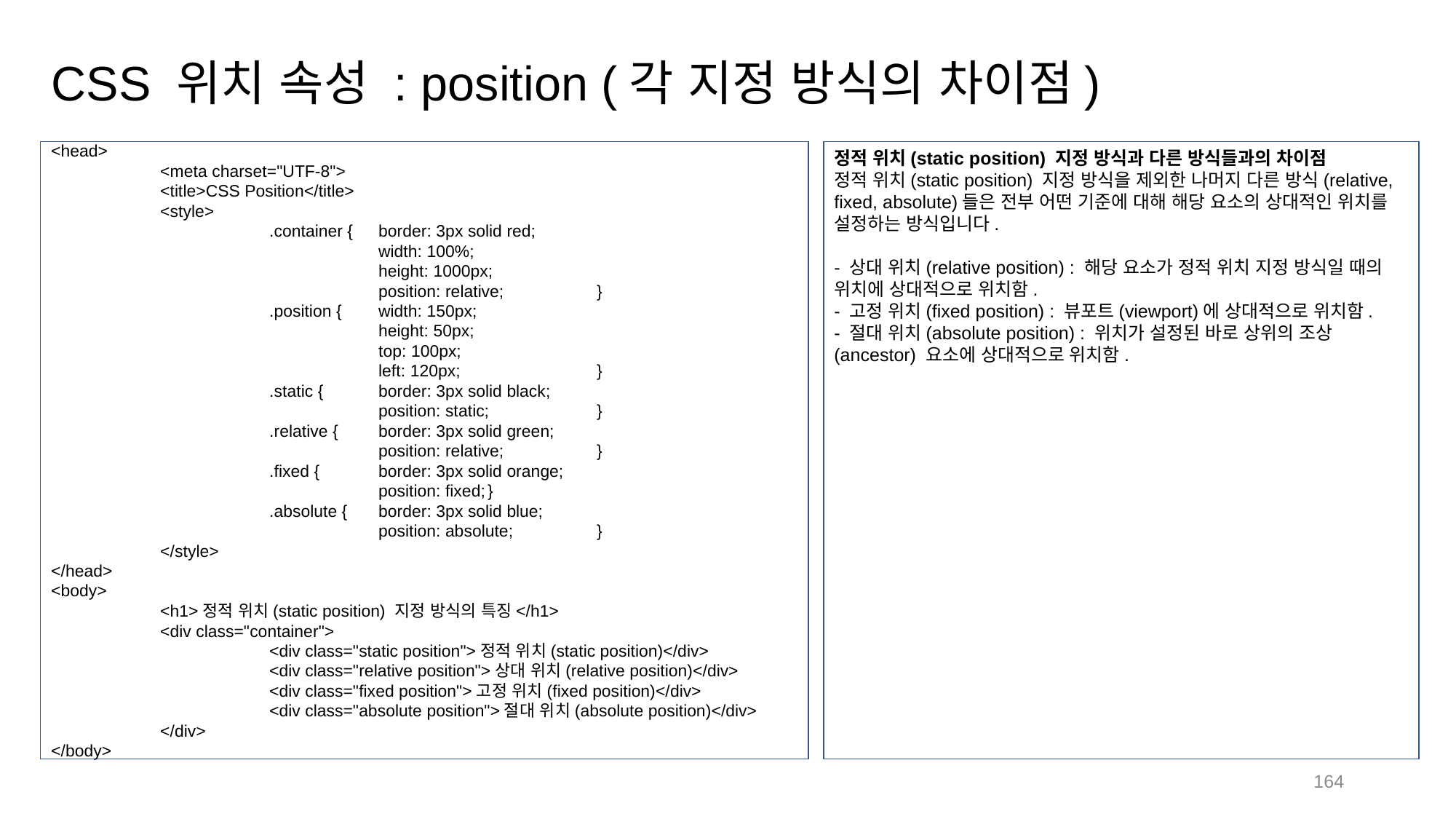

# CSS 위치 속성 : position (각 지정 방식의 차이점)
<head>
	<meta charset="UTF-8">
	<title>CSS Position</title>
	<style>
		.container {	border: 3px solid red;
			width: 100%;
			height: 1000px;
			position: relative;	}
		.position { 	width: 150px;
			height: 50px;
			top: 100px;
			left: 120px;		}
		.static {	border: 3px solid black;
			position: static;	}
		.relative {	border: 3px solid green;
			position: relative;	}
		.fixed {	border: 3px solid orange;
			position: fixed;	}
		.absolute {	border: 3px solid blue;
			position: absolute;	}
	</style>
</head>
<body>
	<h1>정적 위치(static position) 지정 방식의 특징</h1>
	<div class="container">
		<div class="static position">정적 위치(static position)</div>
		<div class="relative position">상대 위치(relative position)</div>
		<div class="fixed position">고정 위치(fixed position)</div>
		<div class="absolute position">절대 위치(absolute position)</div>
	</div>
</body>
정적 위치(static position) 지정 방식과 다른 방식들과의 차이점
정적 위치(static position) 지정 방식을 제외한 나머지 다른 방식(relative, fixed, absolute)들은 전부 어떤 기준에 대해 해당 요소의 상대적인 위치를 설정하는 방식입니다.

- 상대 위치(relative position) : 해당 요소가 정적 위치 지정 방식일 때의 위치에 상대적으로 위치함.
- 고정 위치(fixed position) : 뷰포트(viewport)에 상대적으로 위치함.
- 절대 위치(absolute position) : 위치가 설정된 바로 상위의 조상(ancestor) 요소에 상대적으로 위치함.
164